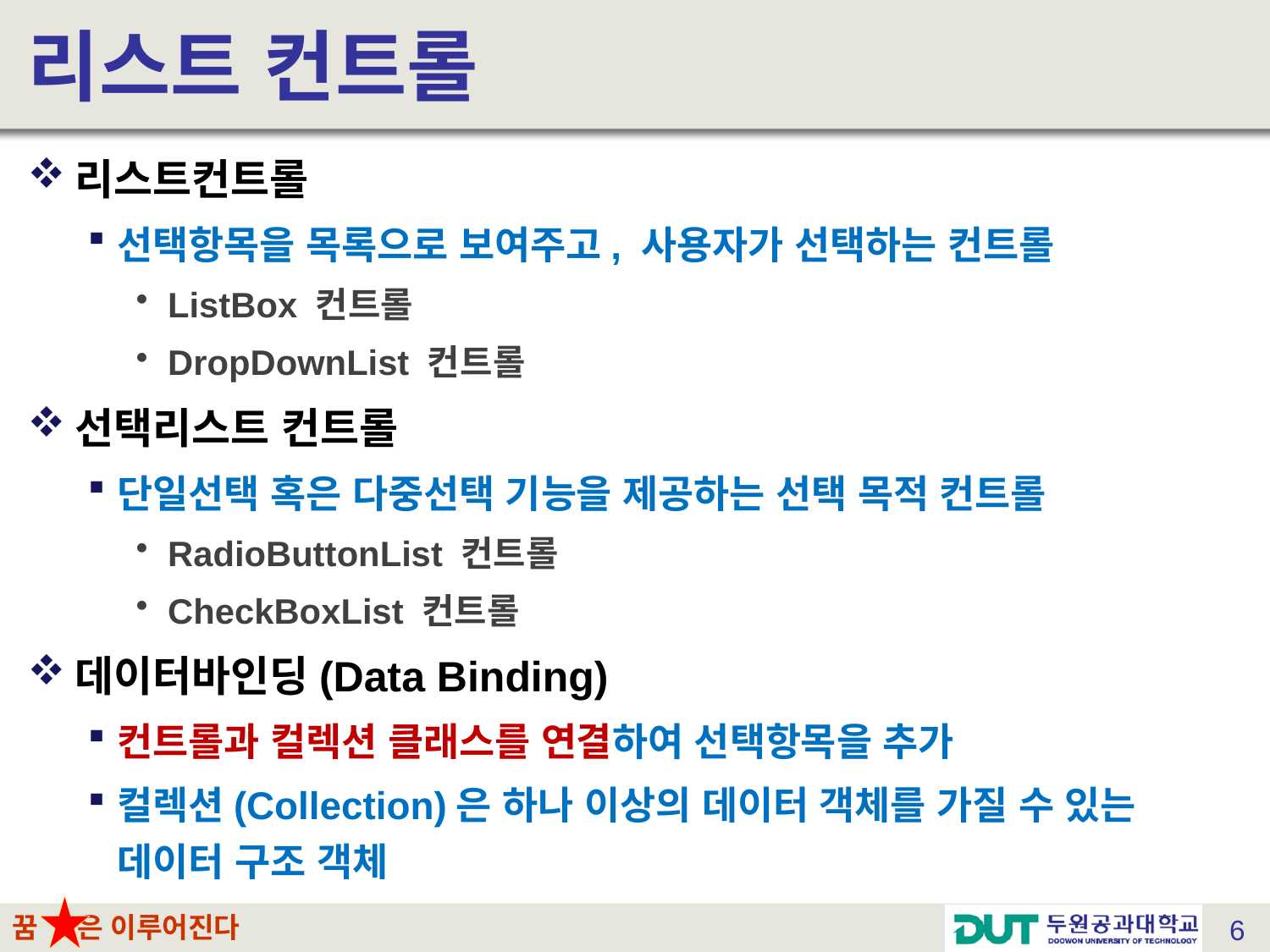

# 리스트 컨트롤
리스트컨트롤
선택항목을 목록으로 보여주고, 사용자가 선택하는 컨트롤
ListBox 컨트롤
DropDownList 컨트롤
선택리스트 컨트롤
단일선택 혹은 다중선택 기능을 제공하는 선택 목적 컨트롤
RadioButtonList 컨트롤
CheckBoxList 컨트롤
데이터바인딩(Data Binding)
컨트롤과 컬렉션 클래스를 연결하여 선택항목을 추가
컬렉션(Collection)은 하나 이상의 데이터 객체를 가질 수 있는 데이터 구조 객체